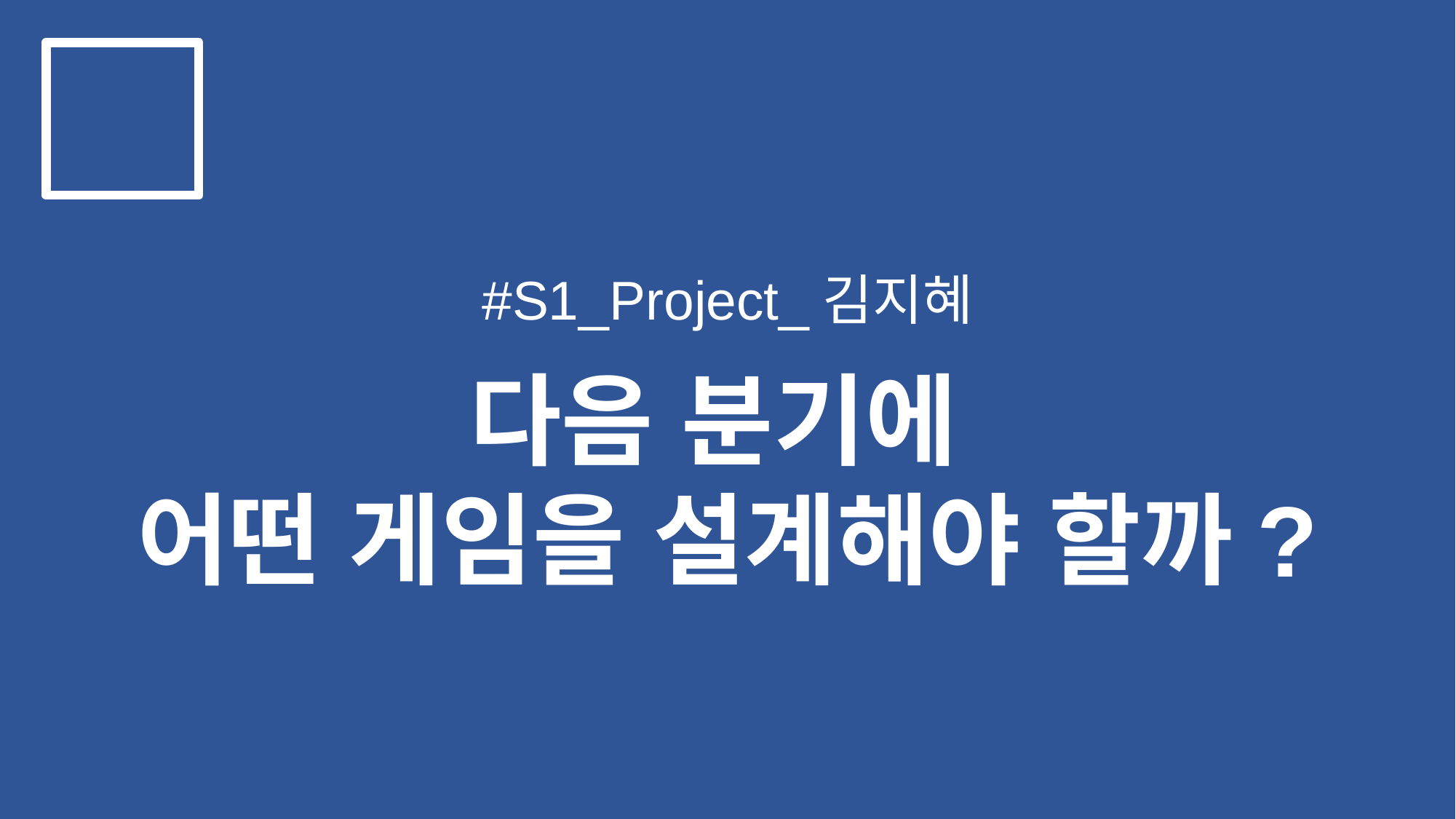

#S1_Project_김지혜
다음 분기에
어떤 게임을 설계해야 할까?